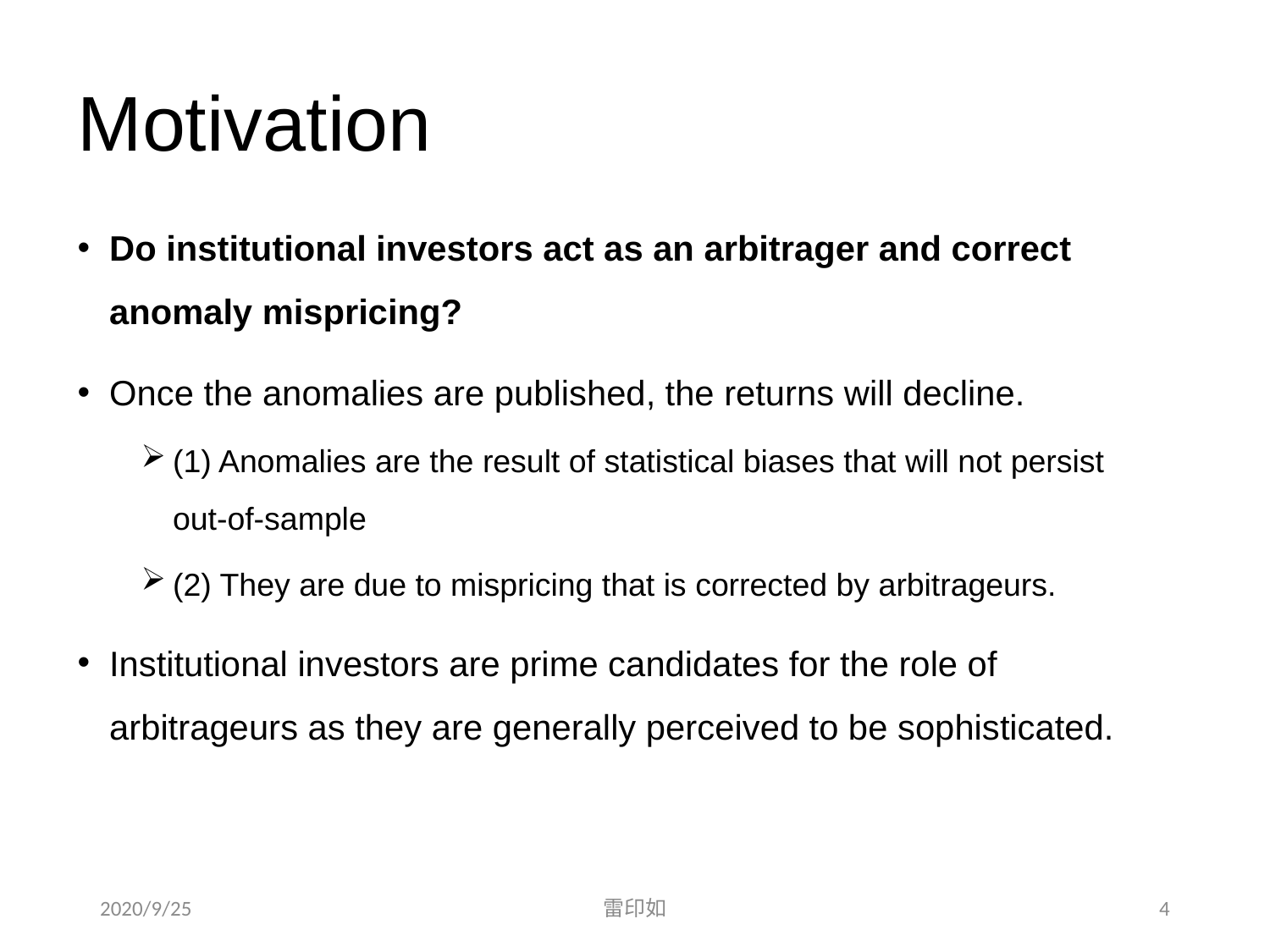

# Motivation
Do institutional investors act as an arbitrager and correct anomaly mispricing?
Once the anomalies are published, the returns will decline.
(1) Anomalies are the result of statistical biases that will not persist out-of-sample
(2) They are due to mispricing that is corrected by arbitrageurs.
Institutional investors are prime candidates for the role of arbitrageurs as they are generally perceived to be sophisticated.

2020/9/25
雷印如
4